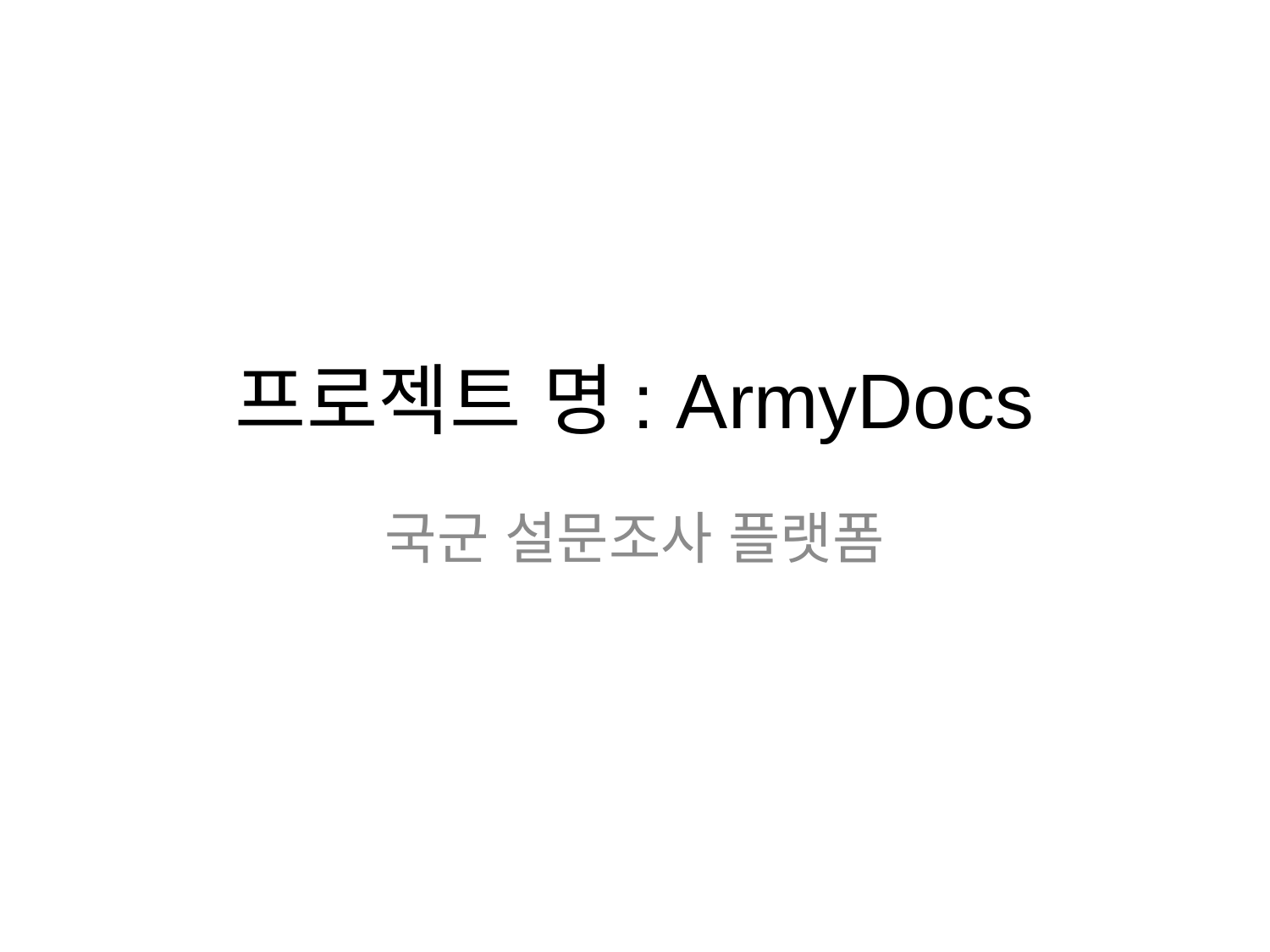

# 프로젝트 명: ArmyDocs
국군 설문조사 플랫폼